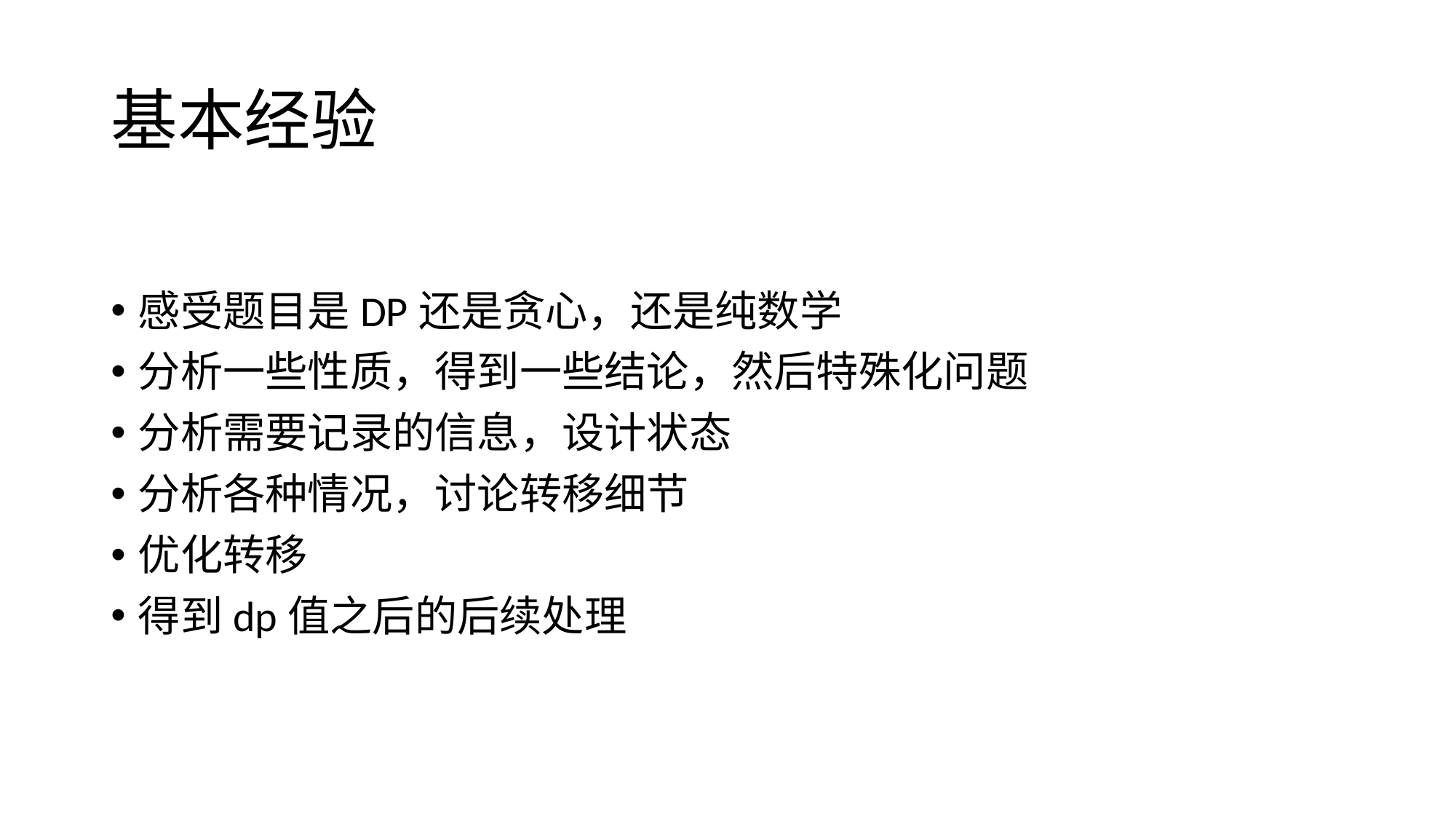

# 基本经验

感受题目是DP还是贪心，还是纯数学
分析一些性质，得到一些结论，然后特殊化问题
分析需要记录的信息，设计状态
分析各种情况，讨论转移细节
优化转移
得到dp值之后的后续处理